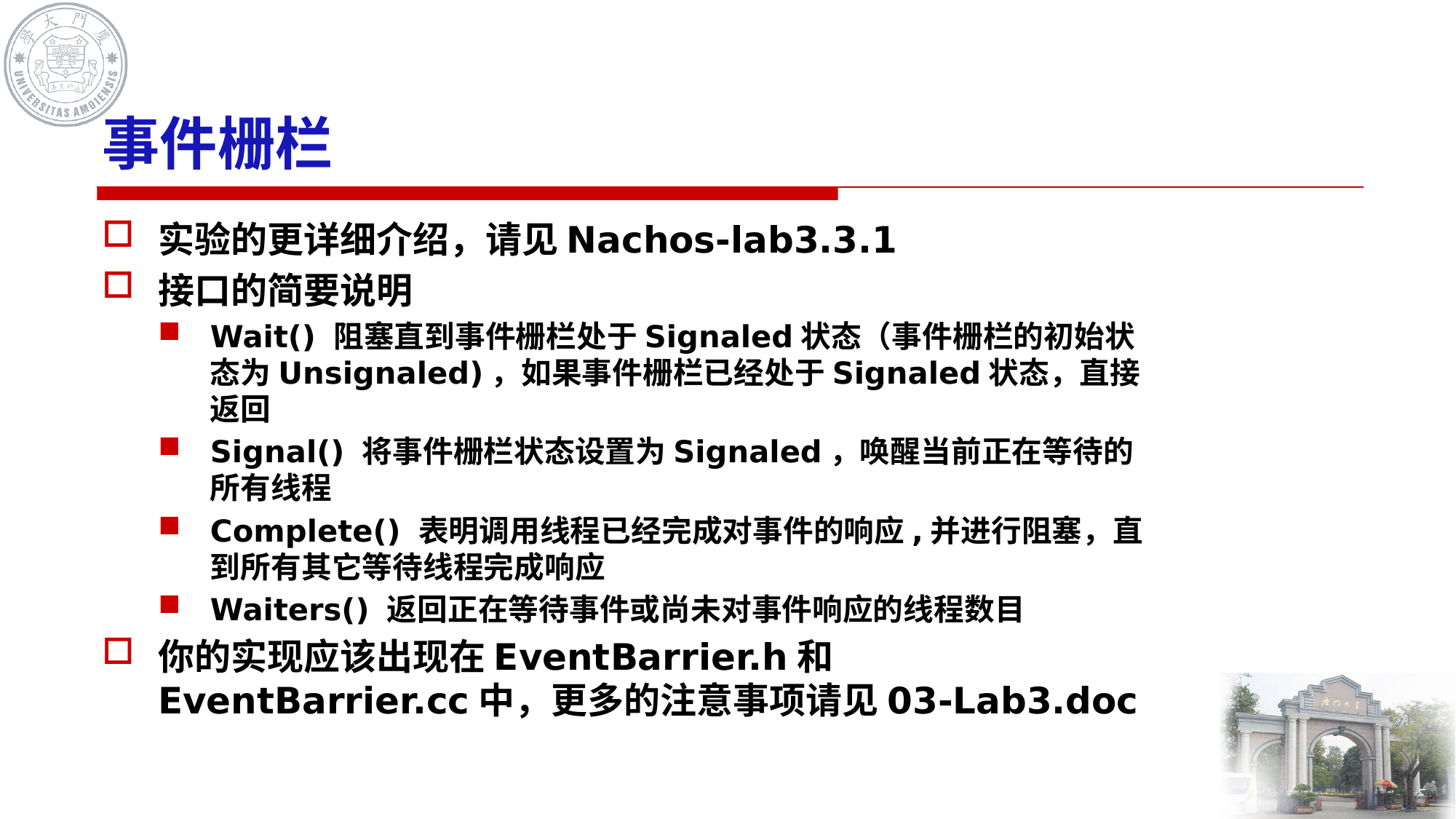

# 事件栅栏
实验的更详细介绍，请见Nachos-lab3.3.1
接口的简要说明
Wait() 阻塞直到事件栅栏处于Signaled状态（事件栅栏的初始状态为Unsignaled)，如果事件栅栏已经处于Signaled状态，直接返回
Signal() 将事件栅栏状态设置为Signaled，唤醒当前正在等待的所有线程
Complete() 表明调用线程已经完成对事件的响应,并进行阻塞，直到所有其它等待线程完成响应
Waiters() 返回正在等待事件或尚未对事件响应的线程数目
你的实现应该出现在EventBarrier.h和EventBarrier.cc中，更多的注意事项请见03-Lab3.doc